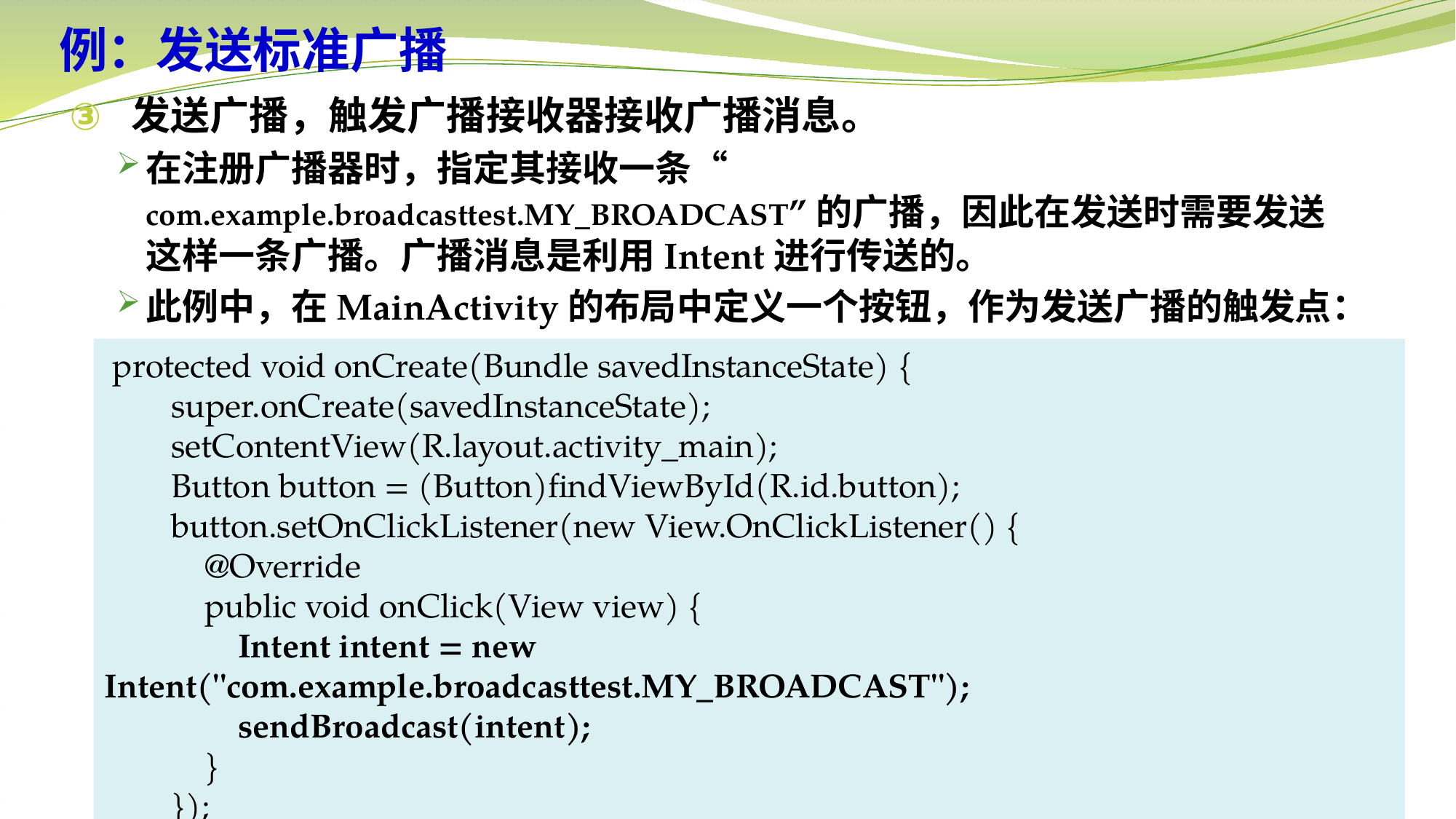

# 例：发送标准广播
发送广播，触发广播接收器接收广播消息。
在注册广播器时，指定其接收一条“ com.example.broadcasttest.MY_BROADCAST”的广播，因此在发送时需要发送这样一条广播。广播消息是利用Intent进行传送的。
此例中，在MainActivity的布局中定义一个按钮，作为发送广播的触发点：
 protected void onCreate(Bundle savedInstanceState) {
        super.onCreate(savedInstanceState);
        setContentView(R.layout.activity_main);
        Button button = (Button)findViewById(R.id.button);
        button.setOnClickListener(new View.OnClickListener() {
            @Override
            public void onClick(View view) {
                Intent intent = new Intent("com.example.broadcasttest.MY_BROADCAST");
                sendBroadcast(intent);
            }
        });
    }